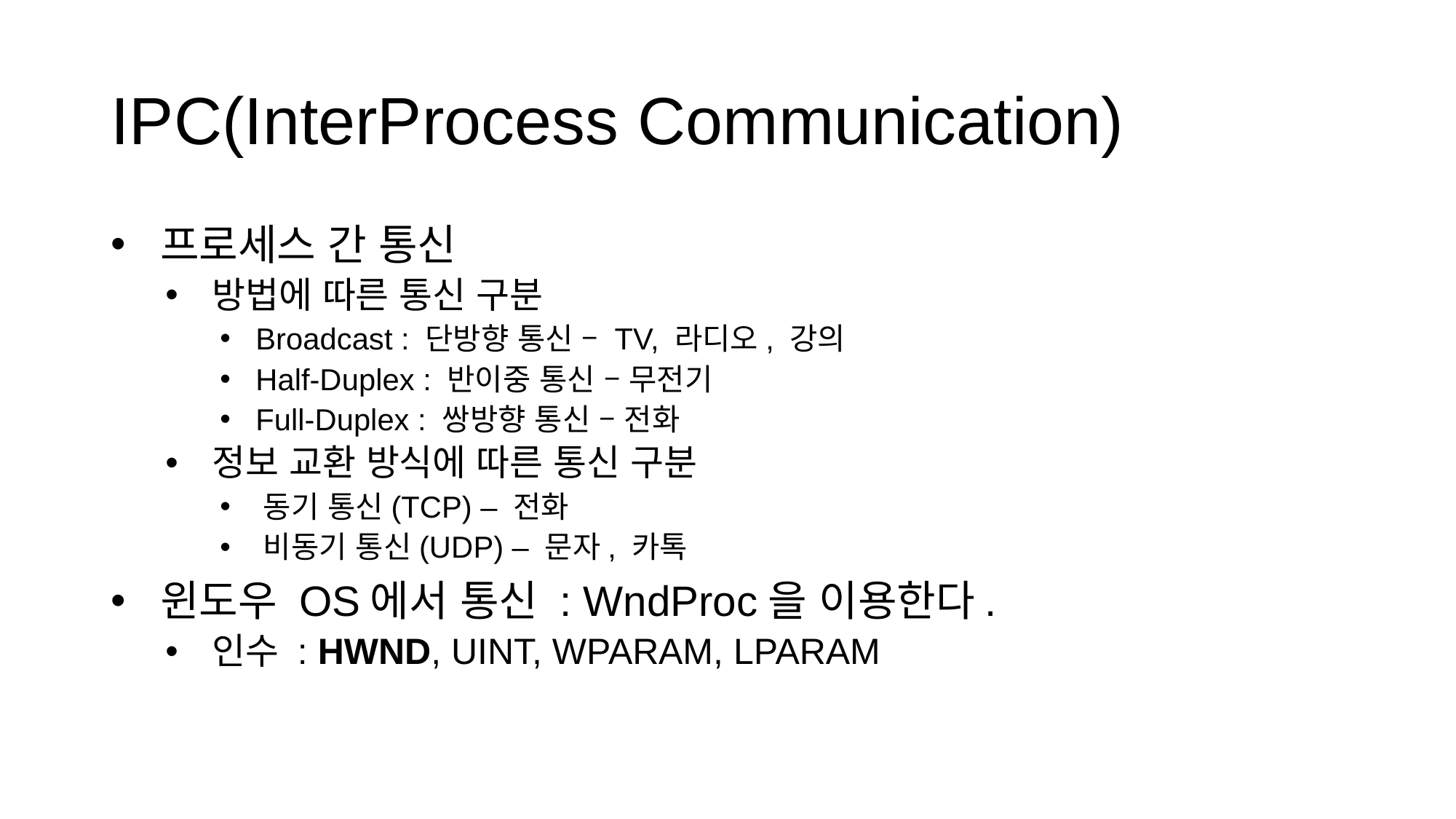

# IPC(InterProcess Communication)
 프로세스 간 통신
 방법에 따른 통신 구분
 Broadcast : 단방향 통신 – TV, 라디오, 강의
 Half-Duplex : 반이중 통신 – 무전기
 Full-Duplex : 쌍방향 통신 – 전화
 정보 교환 방식에 따른 통신 구분
 동기 통신(TCP) – 전화
 비동기 통신(UDP) – 문자, 카톡
 윈도우 OS에서 통신 : WndProc을 이용한다.
 인수 : HWND, UINT, WPARAM, LPARAM